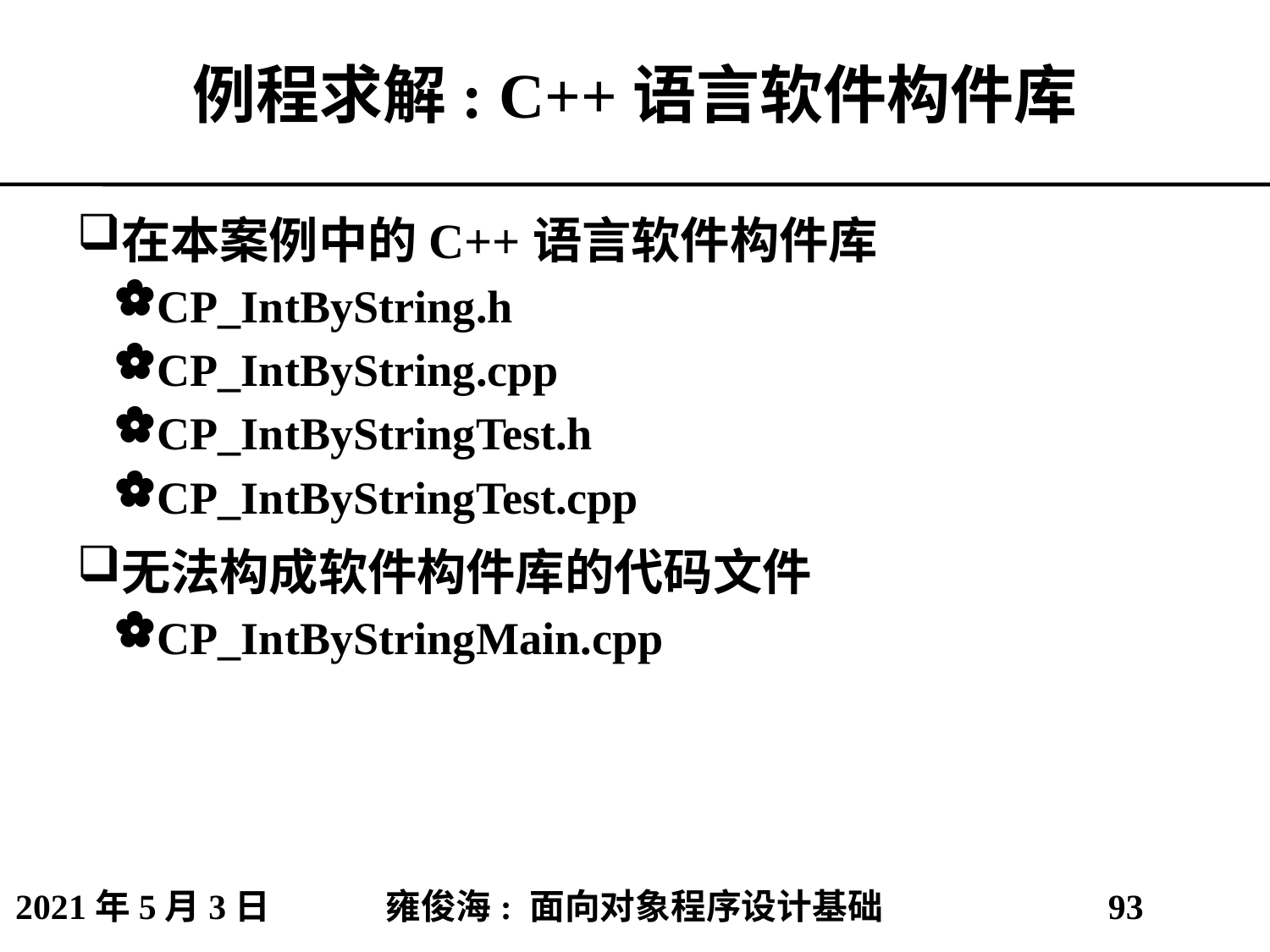

# 例程求解: C++语言软件构件库

在本案例中的C++语言软件构件库
CP_IntByString.h
CP_IntByString.cpp
CP_IntByStringTest.h
CP_IntByStringTest.cpp
无法构成软件构件库的代码文件
CP_IntByStringMain.cpp
2021年5月3日
雍俊海: 面向对象程序设计基础
93